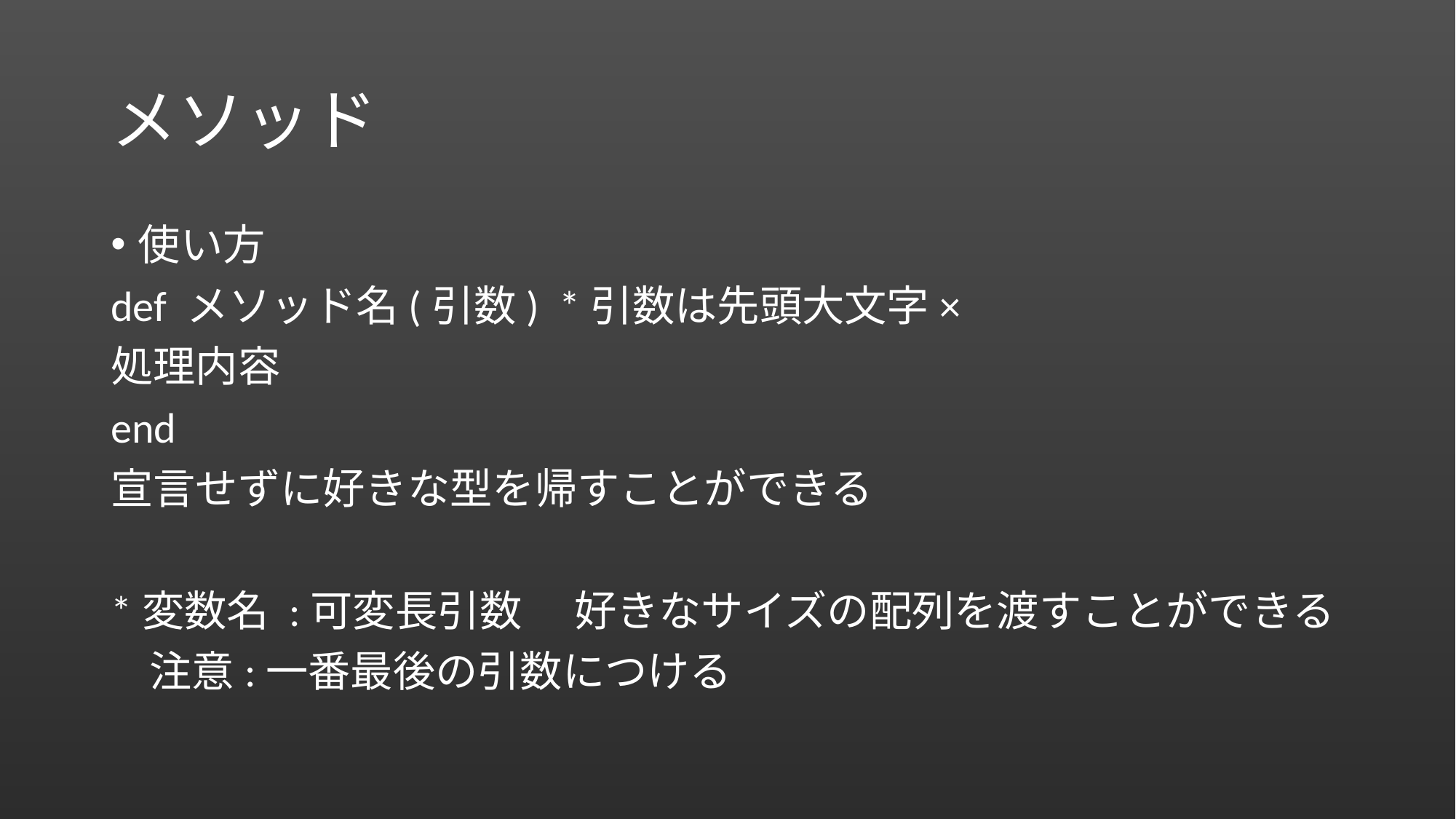

# メソッド
使い方
def メソッド名(引数)  *引数は先頭大文字×
処理内容
end
宣言せずに好きな型を帰すことができる

*変数名 :可変長引数　 好きなサイズの配列を渡すことができる
   注意:一番最後の引数につける